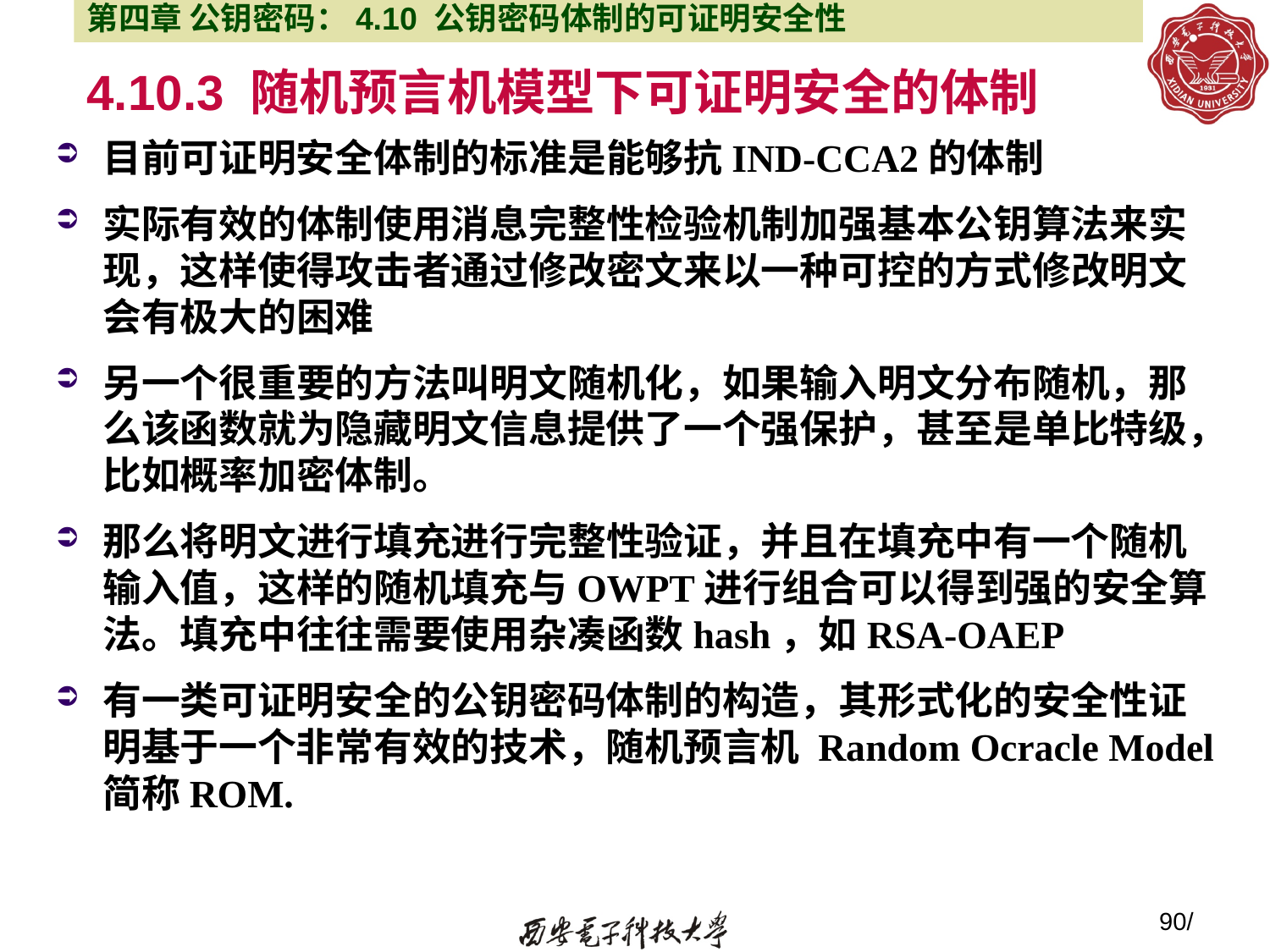

第四章 公钥密码：4.10 公钥密码体制的可证明安全性
# 4.10.3 随机预言机模型下可证明安全的体制
目前可证明安全体制的标准是能够抗IND-CCA2的体制
实际有效的体制使用消息完整性检验机制加强基本公钥算法来实现，这样使得攻击者通过修改密文来以一种可控的方式修改明文会有极大的困难
另一个很重要的方法叫明文随机化，如果输入明文分布随机，那么该函数就为隐藏明文信息提供了一个强保护，甚至是单比特级，比如概率加密体制。
那么将明文进行填充进行完整性验证，并且在填充中有一个随机输入值，这样的随机填充与OWPT进行组合可以得到强的安全算法。填充中往往需要使用杂凑函数hash，如RSA-OAEP
有一类可证明安全的公钥密码体制的构造，其形式化的安全性证明基于一个非常有效的技术，随机预言机 Random Ocracle Model简称ROM.
90/